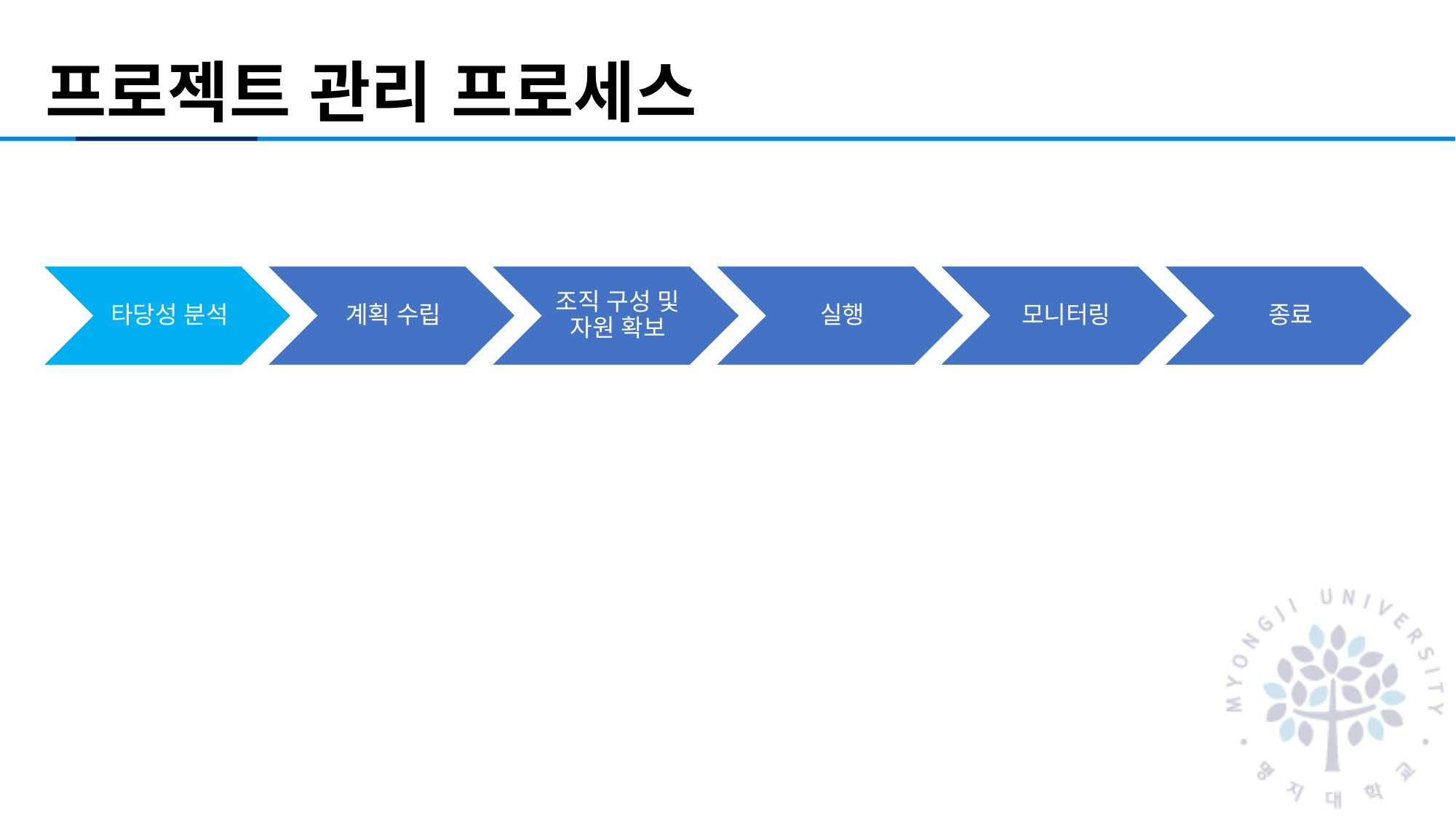

# 프로젝트 관리 프로세스
타당성 분석
계획 수립
조직 구성 및 자원 확보
실행
모니터링
종료